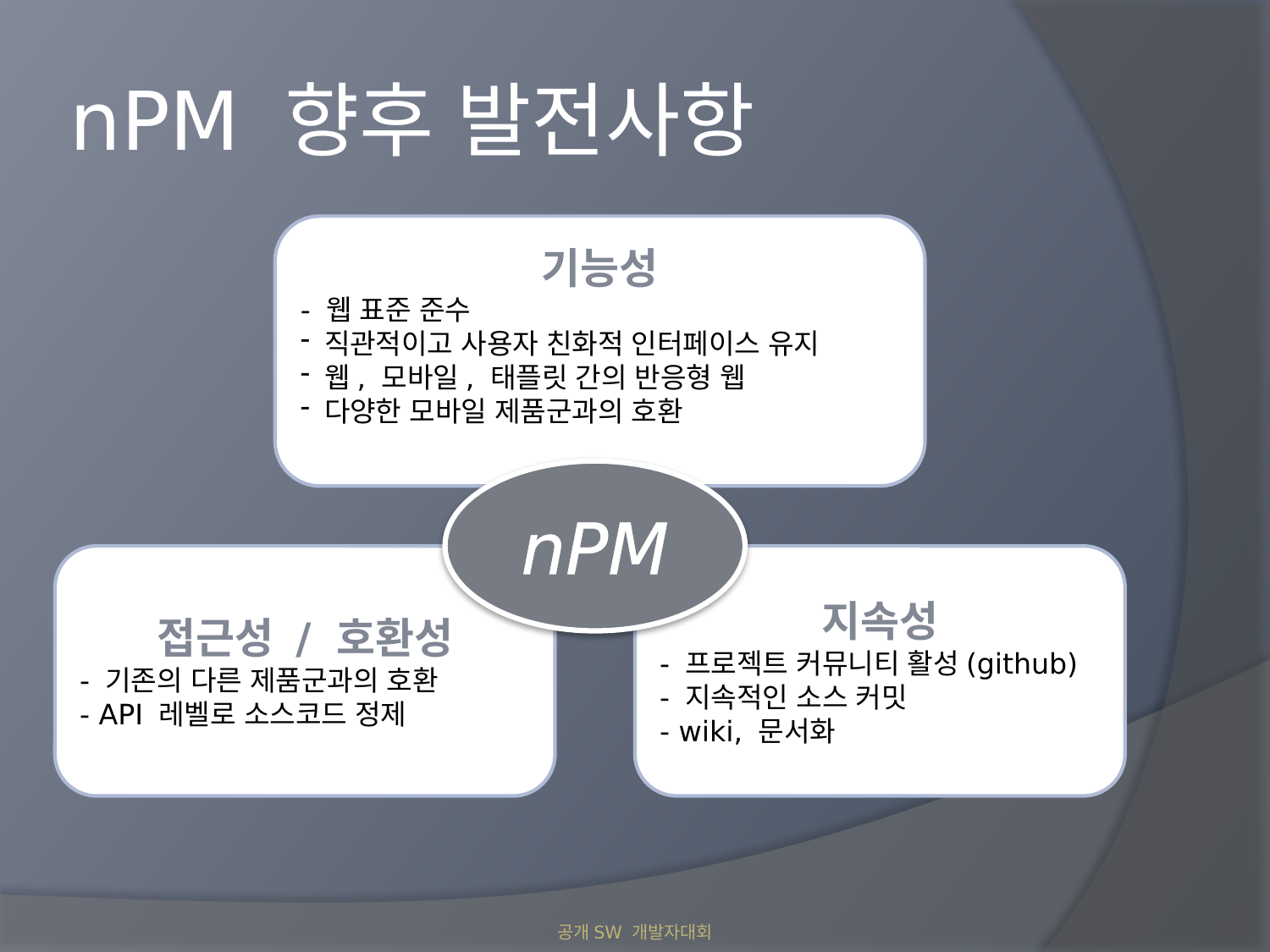

# nPM 향후 발전사항

기능성
- 웹 표준 준수
 직관적이고 사용자 친화적 인터페이스 유지
 웹, 모바일, 태플릿 간의 반응형 웹
 다양한 모바일 제품군과의 호환

nPM
접근성 / 호환성
- 기존의 다른 제품군과의 호환
- API 레벨로 소스코드 정제
지속성
- 프로젝트 커뮤니티 활성(github)
- 지속적인 소스 커밋
- wiki, 문서화
공개SW 개발자대회